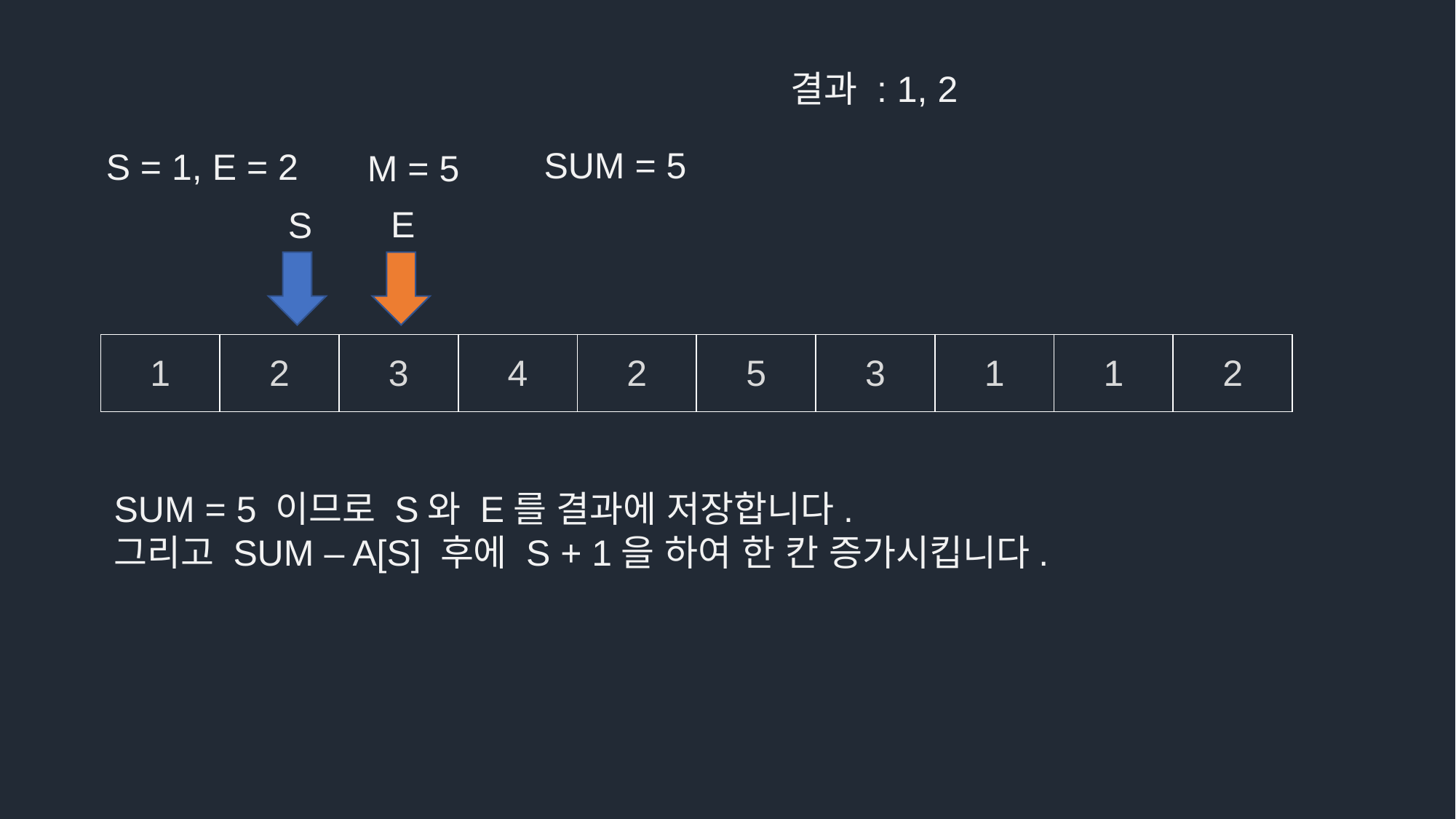

결과 : 1, 2
SUM = 5
S = 1, E = 2
M = 5
E
S

| 1 | 2 | 3 | 4 | 2 | 5 | 3 | 1 | 1 | 2 |
| --- | --- | --- | --- | --- | --- | --- | --- | --- | --- |
SUM = 5 이므로 S와 E를 결과에 저장합니다.
그리고 SUM – A[S] 후에 S + 1을 하여 한 칸 증가시킵니다.